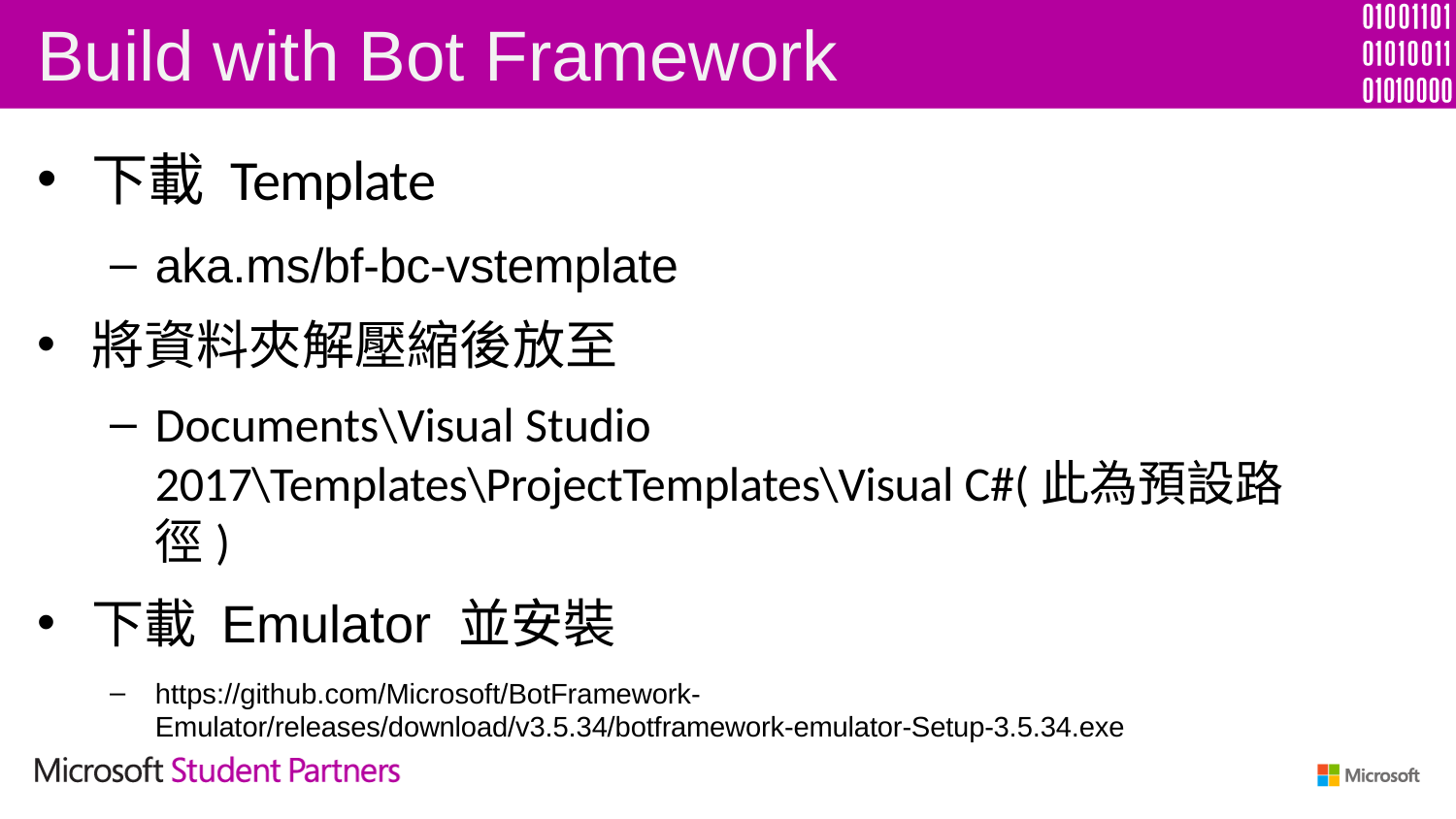

# Build with Bot Framework
下載 Template
aka.ms/bf-bc-vstemplate
將資料夾解壓縮後放至
Documents\Visual Studio
2017\Templates\ProjectTemplates\Visual C#(此為預設路徑)
下載 Emulator 並安裝
https://github.com/Microsoft/BotFramework-  Emulator/releases/download/v3.5.34/botframework-emulator-Setup-3.5.34.exe